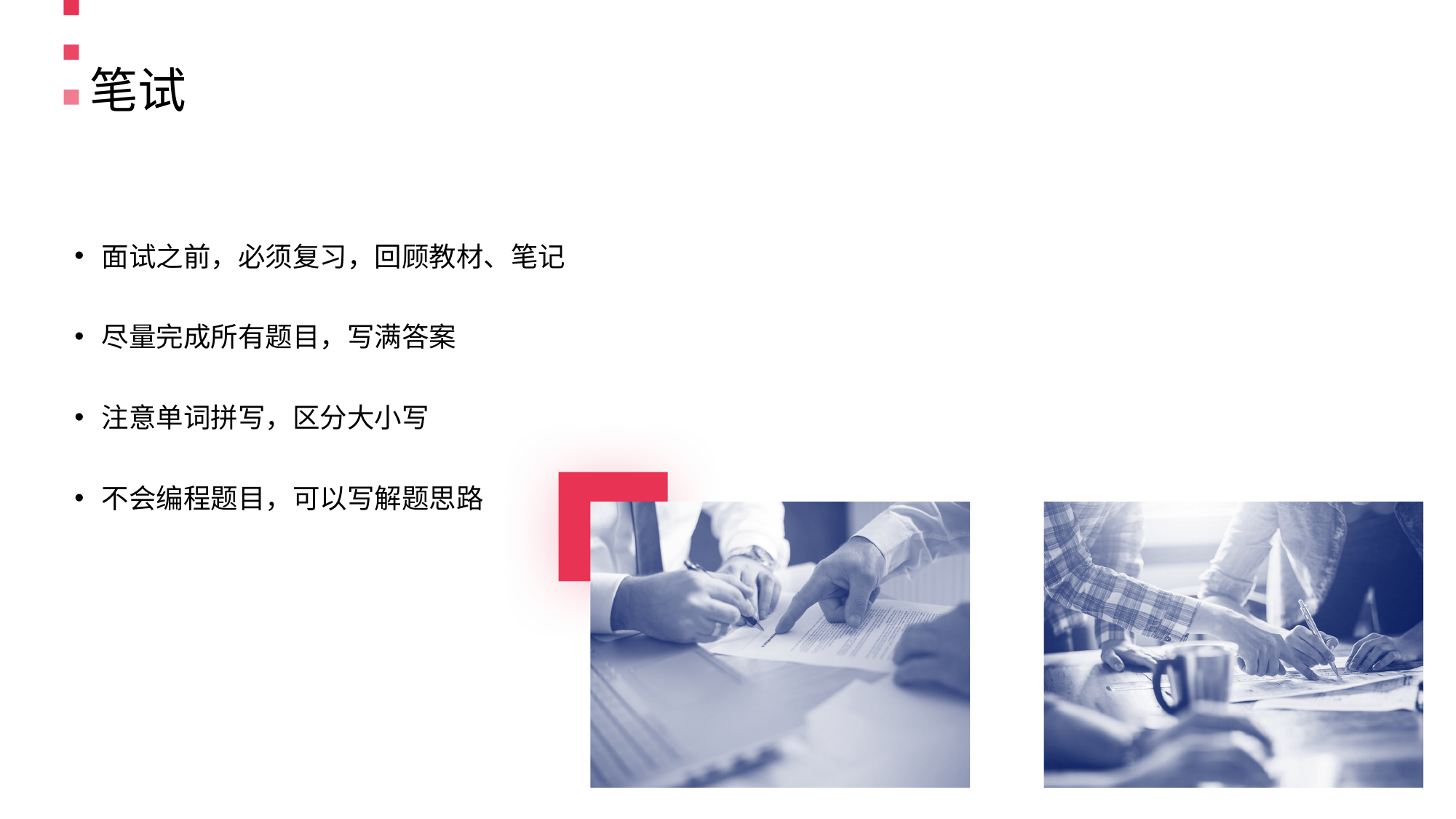

笔试
面试之前，必须复习，回顾教材、笔记
尽量完成所有题目，写满答案
注意单词拼写，区分大小写
不会编程题目，可以写解题思路